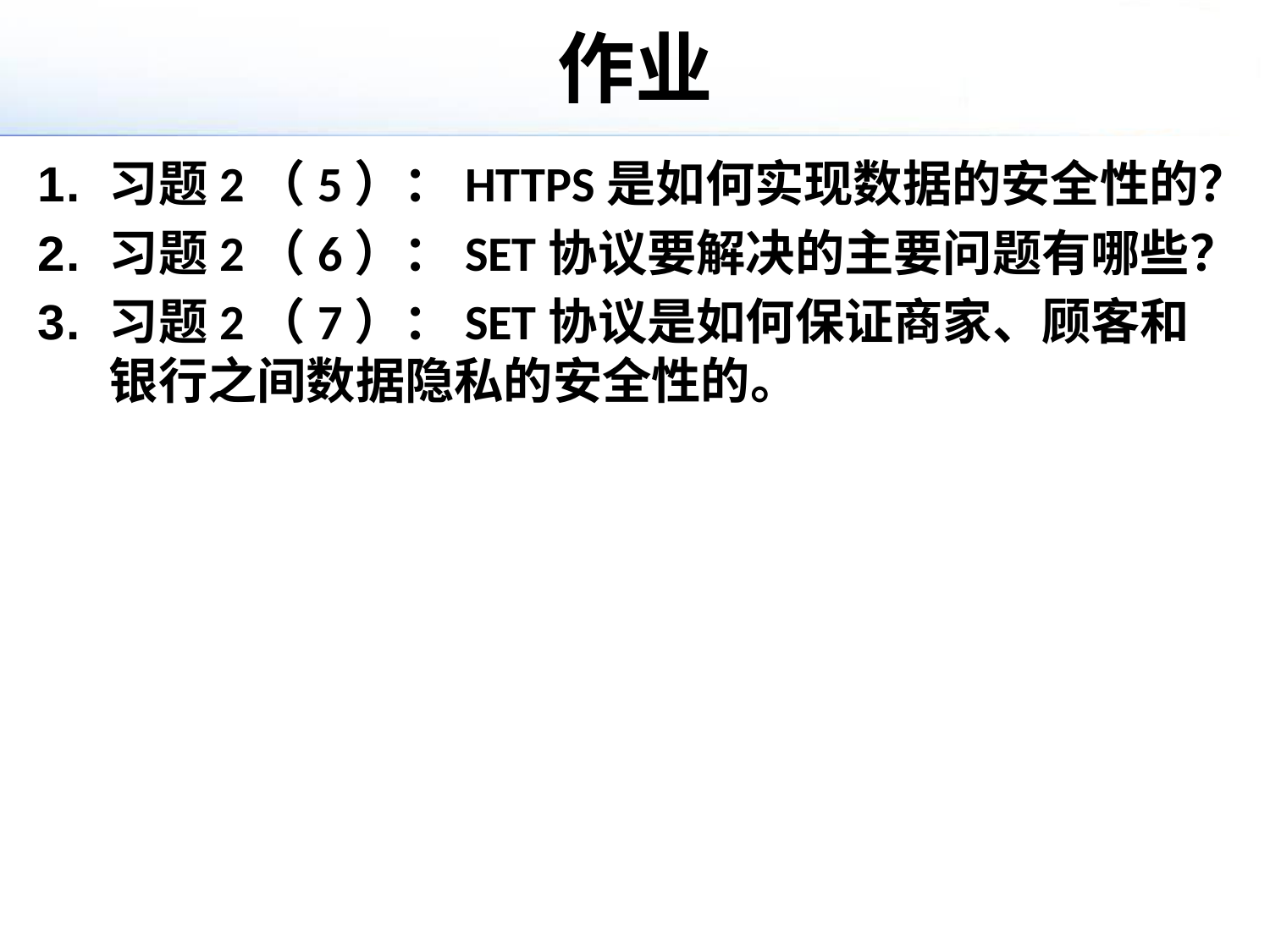

# 作业
习题2（5）：HTTPS是如何实现数据的安全性的？
习题2（6）：SET协议要解决的主要问题有哪些？
习题2（7）：SET协议是如何保证商家、顾客和银行之间数据隐私的安全性的。